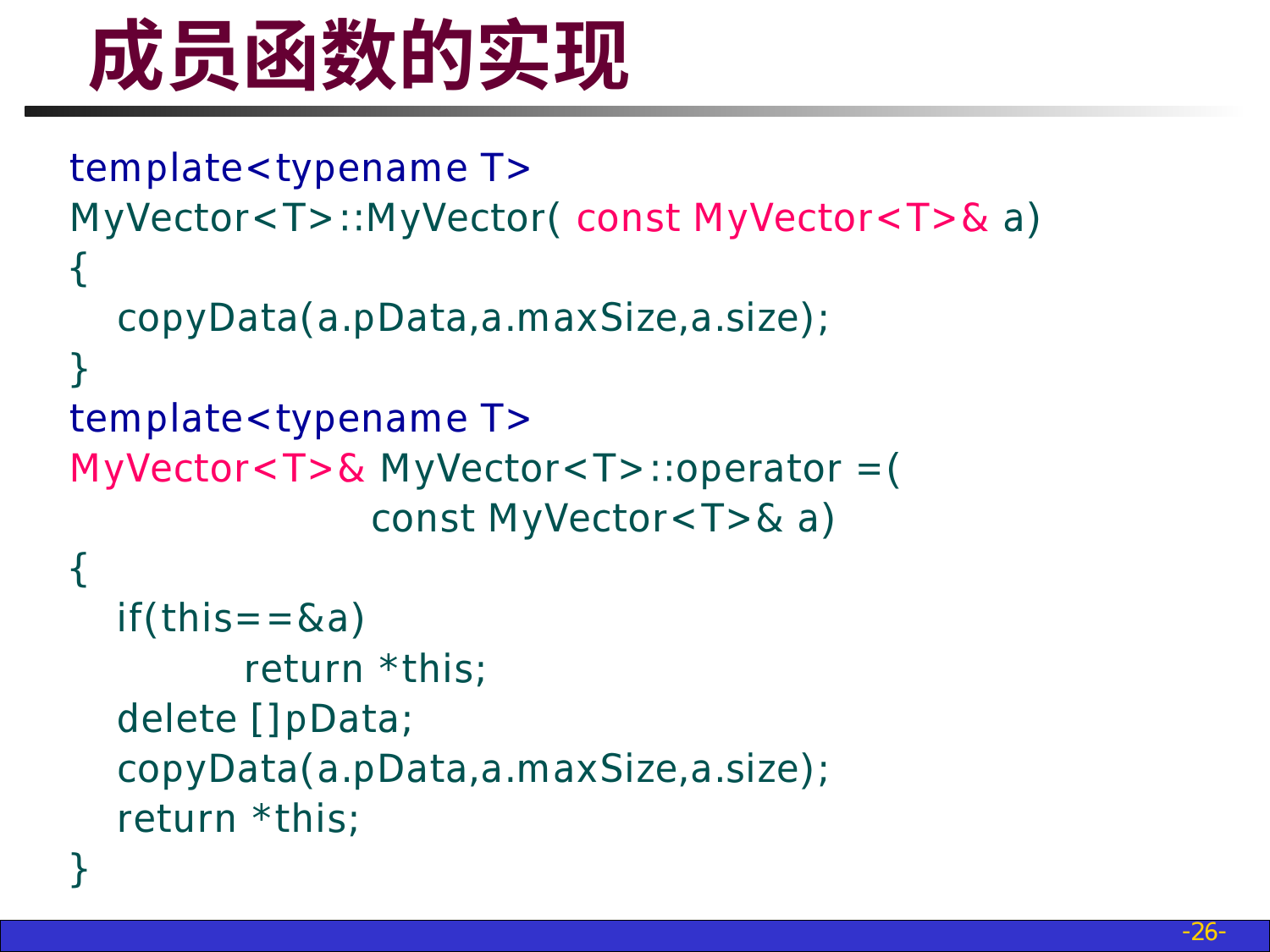

# 成员函数的实现
template<typename T>
MyVector<T>::MyVector( const MyVector<T>& a)
{
	copyData(a.pData,a.maxSize,a.size);
}
template<typename T>
MyVector<T>& MyVector<T>::operator =(
			const MyVector<T>& a)
{
	if(this==&a)
		return *this;
	delete []pData;
	copyData(a.pData,a.maxSize,a.size);
	return *this;
}
-26-